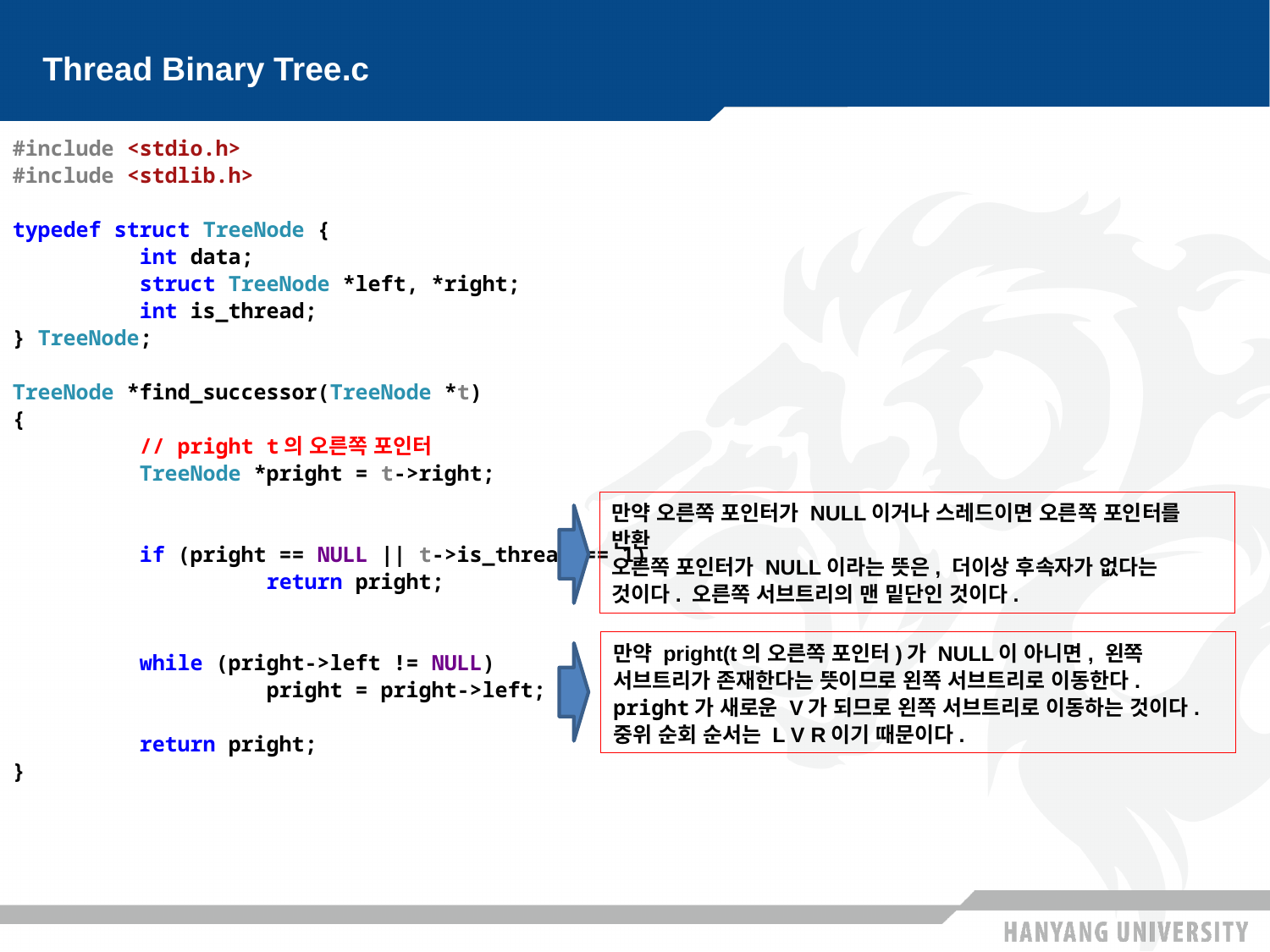

# Thread Binary Tree.c
#include <stdio.h>
#include <stdlib.h>

typedef struct TreeNode {
	int data;
	struct TreeNode *left, *right;
	int is_thread;
} TreeNode;

TreeNode *find_successor(TreeNode *t)
{
	// pright t의 오른쪽 포인터
	TreeNode *pright = t->right;

	if (pright == NULL || t->is_thread == 1)
		return pright;

	while (pright->left != NULL)
		pright = pright->left;

	return pright;
}
만약 오른쪽 포인터가 NULL이거나 스레드이면 오른쪽 포인터를 반환
오른쪽 포인터가 NULL이라는 뜻은, 더이상 후속자가 없다는 것이다. 오른쪽 서브트리의 맨 밑단인 것이다.

만약 pright(t의 오른쪽 포인터)가 NULL이 아니면, 왼쪽 서브트리가 존재한다는 뜻이므로 왼쪽 서브트리로 이동한다.
pright가 새로운 V가 되므로 왼쪽 서브트리로 이동하는 것이다. 중위 순회 순서는 L V R이기 때문이다.